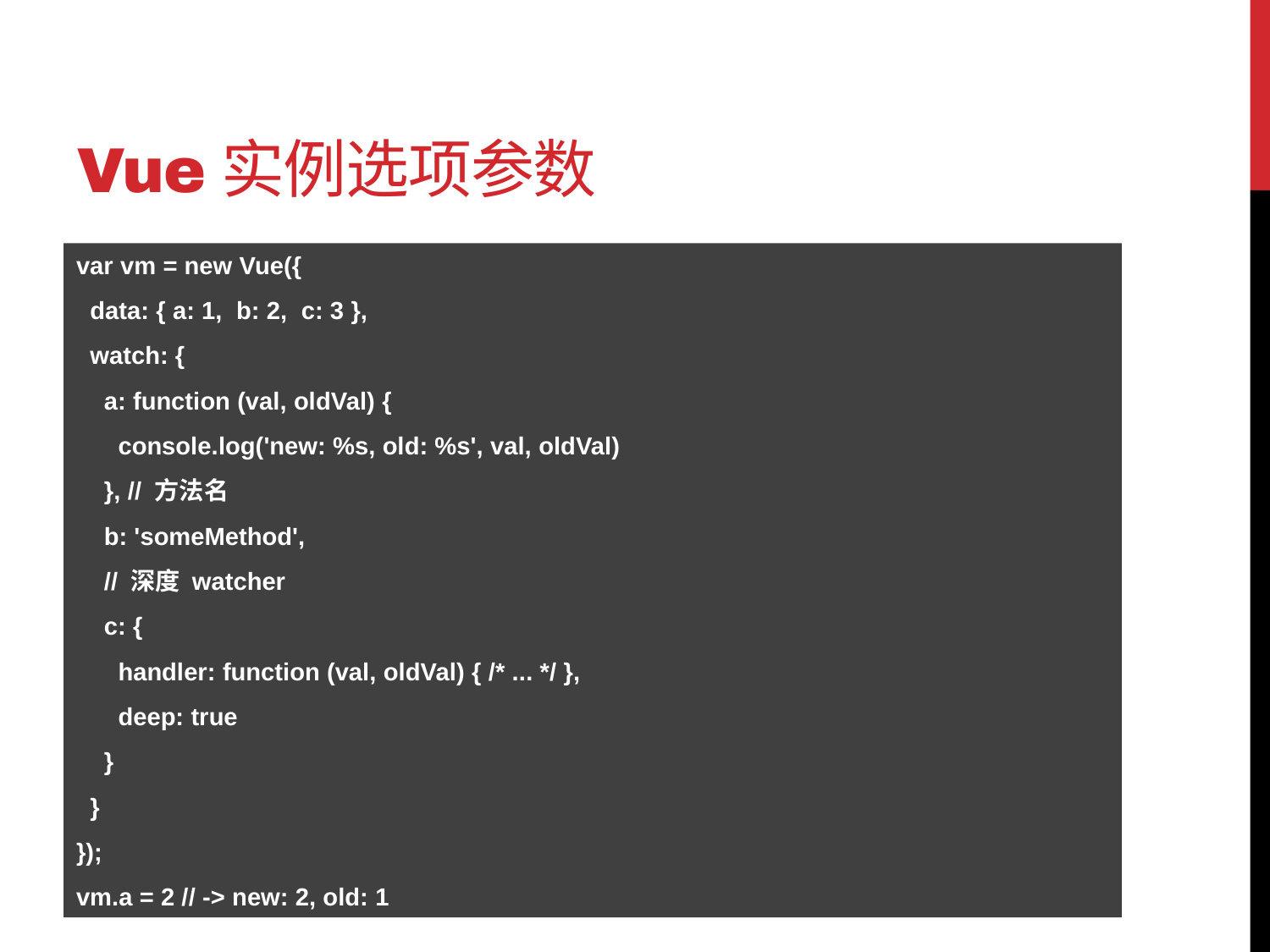

# Vue实例选项参数
var vm = new Vue({
  data: { a: 1,  b: 2,  c: 3 },
  watch: {
    a: function (val, oldVal) {
      console.log('new: %s, old: %s', val, oldVal)
    }, // 方法名
    b: 'someMethod',
    // 深度 watcher
    c: {
      handler: function (val, oldVal) { /* ... */ },
      deep: true
    }
  }
});
vm.a = 2 // -> new: 2, old: 1